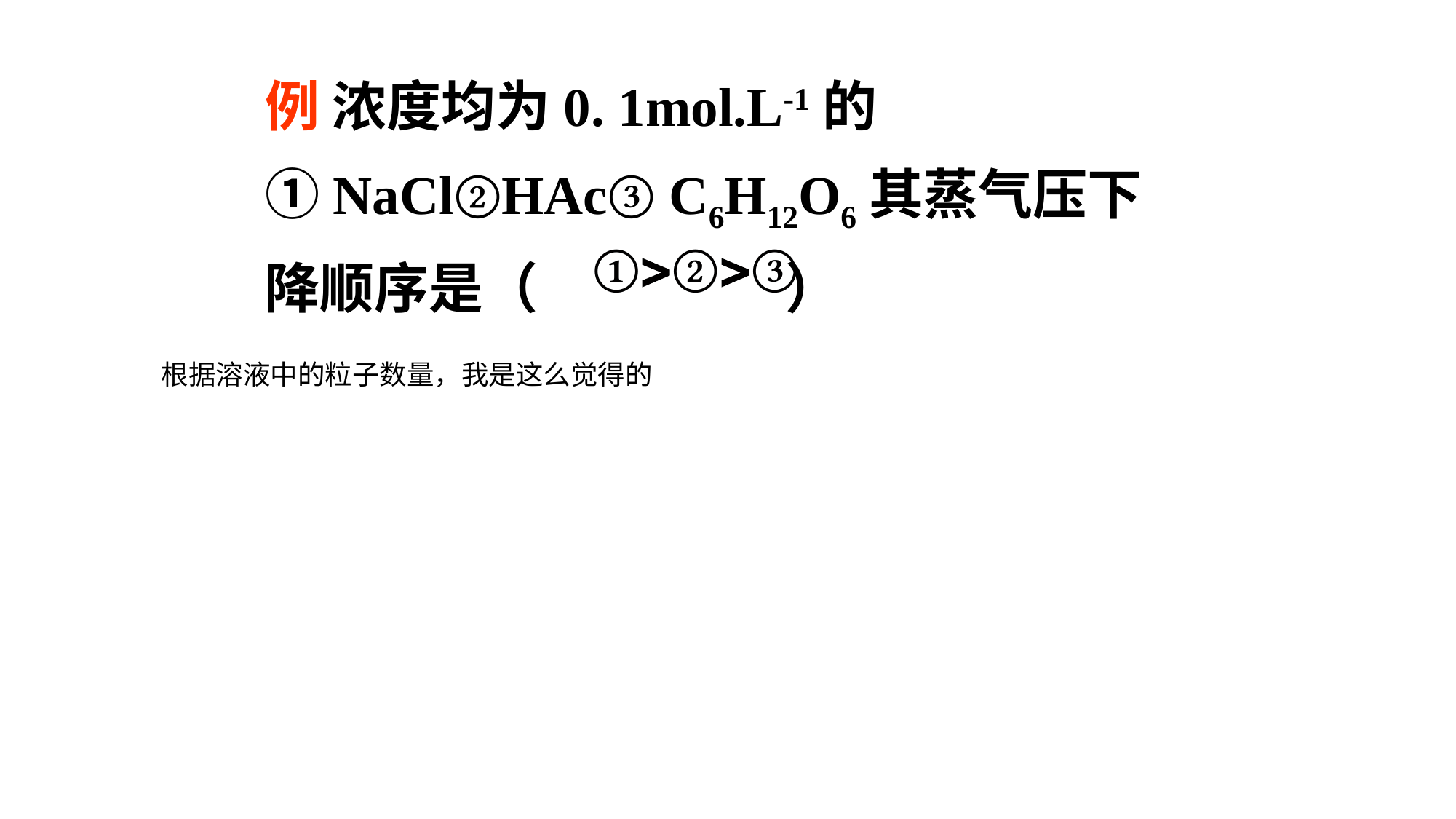

例 浓度均为0. 1mol.L-1的①NaCl②HAc③ C6H12O6其蒸气压下降顺序是（                    ）
①>②>③
根据溶液中的粒子数量，我是这么觉得的
5